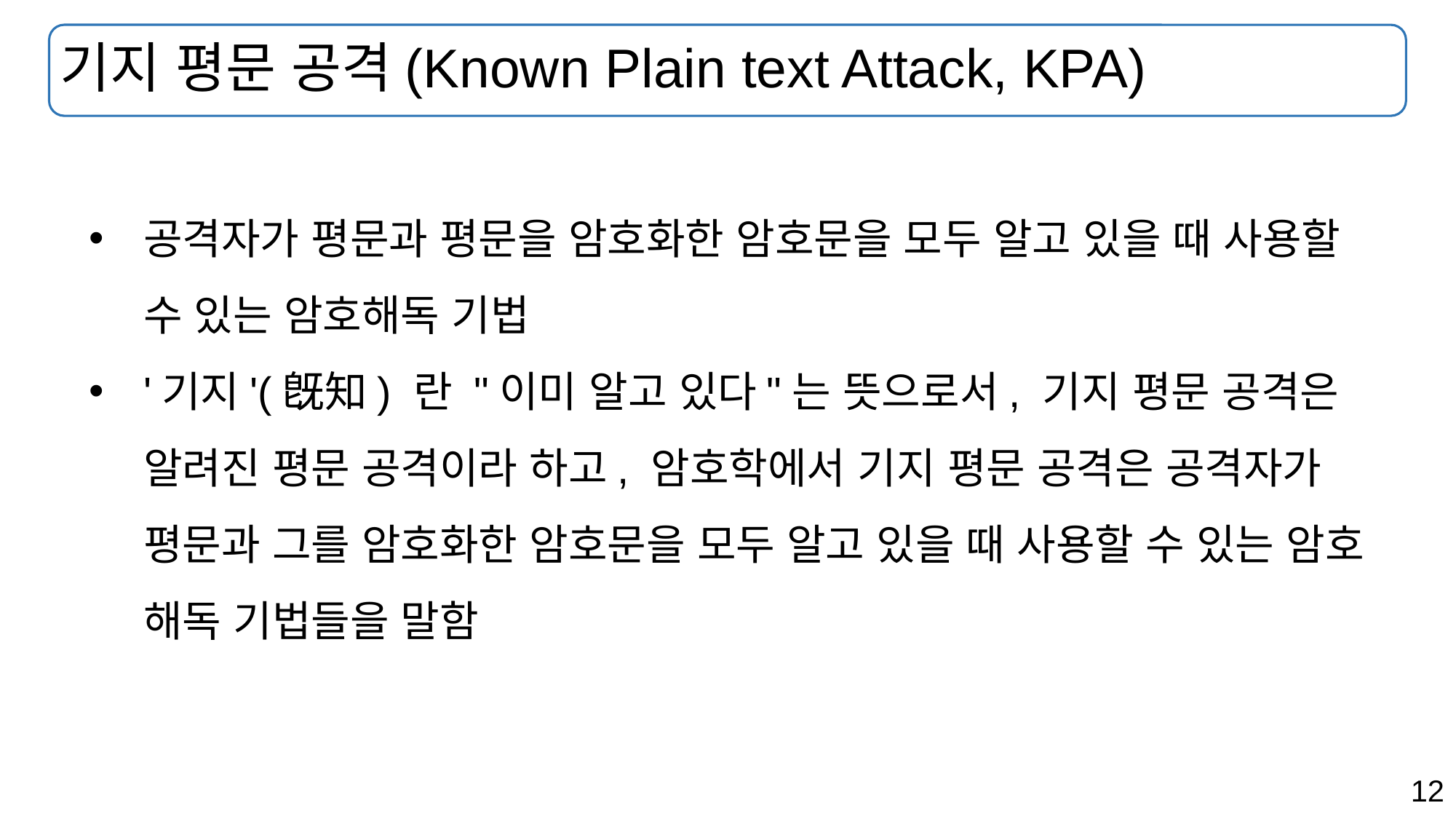

# 기지 평문 공격(Known Plain text Attack, KPA)
공격자가 평문과 평문을 암호화한 암호문을 모두 알고 있을 때 사용할 수 있는 암호해독 기법
'기지'(旣知) 란 "이미 알고 있다"는 뜻으로서, 기지 평문 공격은 알려진 평문 공격이라 하고, 암호학에서 기지 평문 공격은 공격자가 평문과 그를 암호화한 암호문을 모두 알고 있을 때 사용할 수 있는 암호 해독 기법들을 말함